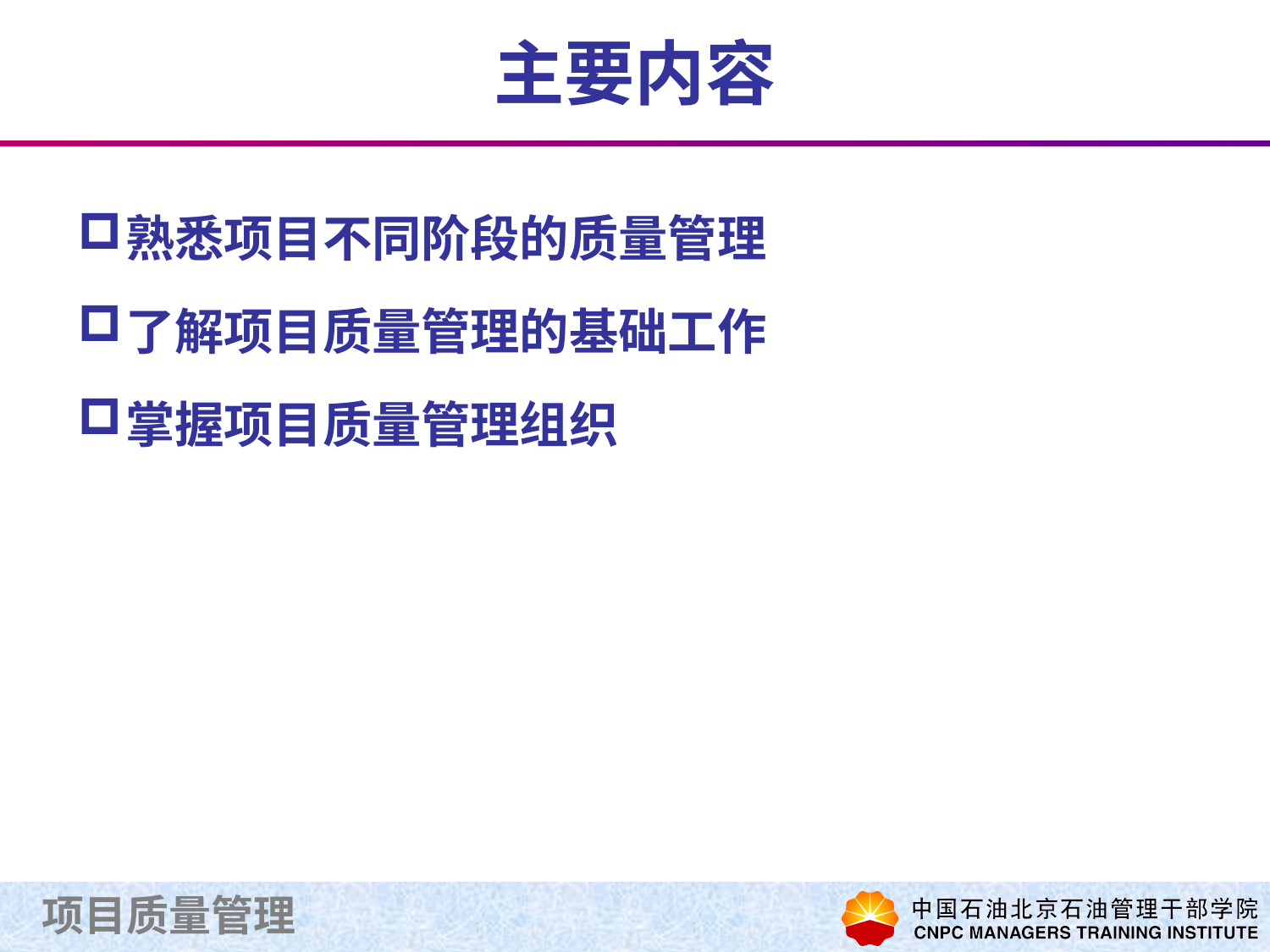

# 主要内容
熟悉项目不同阶段的质量管理
了解项目质量管理的基础工作
掌握项目质量管理组织